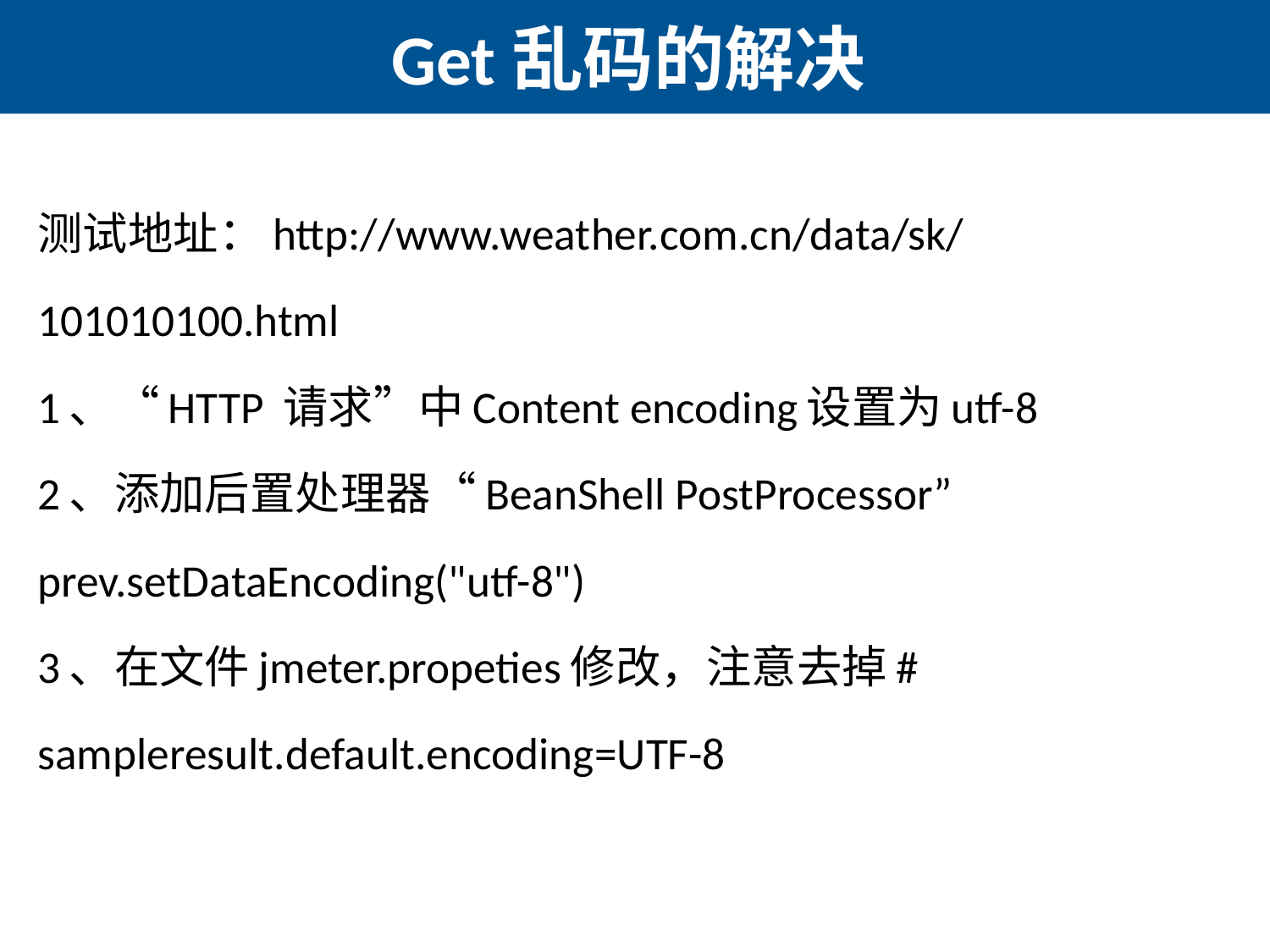

# Get乱码的解决
测试地址：http://www.weather.com.cn/data/sk/101010100.html
1、“HTTP 请求”中Content encoding设置为utf-8
2、添加后置处理器“BeanShell PostProcessor”
prev.setDataEncoding("utf-8")
3、在文件jmeter.propeties修改，注意去掉#
sampleresult.default.encoding=UTF-8